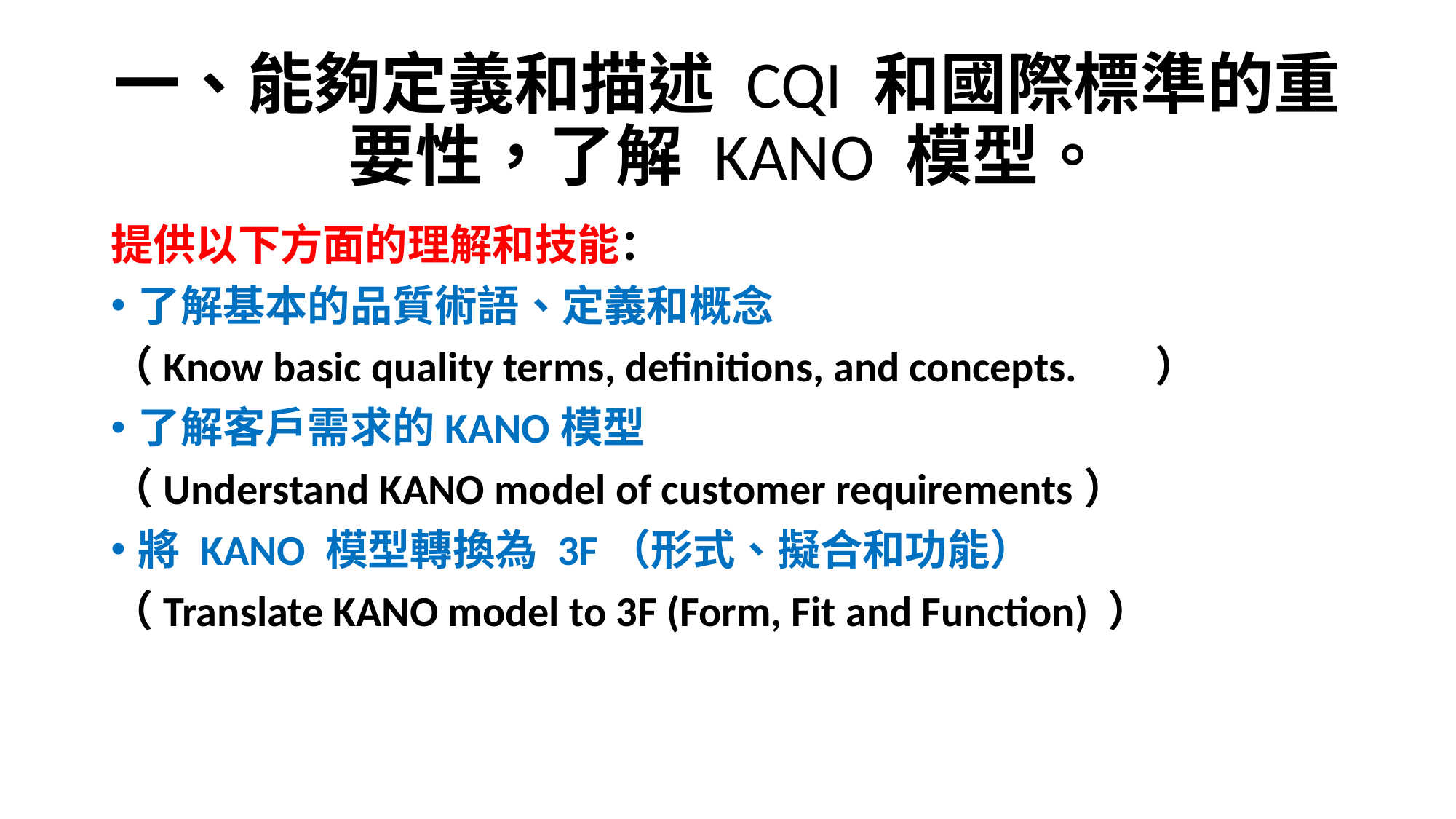

# 一、能夠定義和描述 CQI 和國際標準的重要性，了解 KANO 模型。
提供以下方面的理解和技能：
了解基本的品質術語、定義和概念
（Know basic quality terms, definitions, and concepts.       ）
了解客戶需求的KANO模型
（Understand KANO model of customer requirements）
將 KANO 模型轉換為 3F（形式、擬合和功能）
（Translate KANO model to 3F (Form, Fit and Function) ）